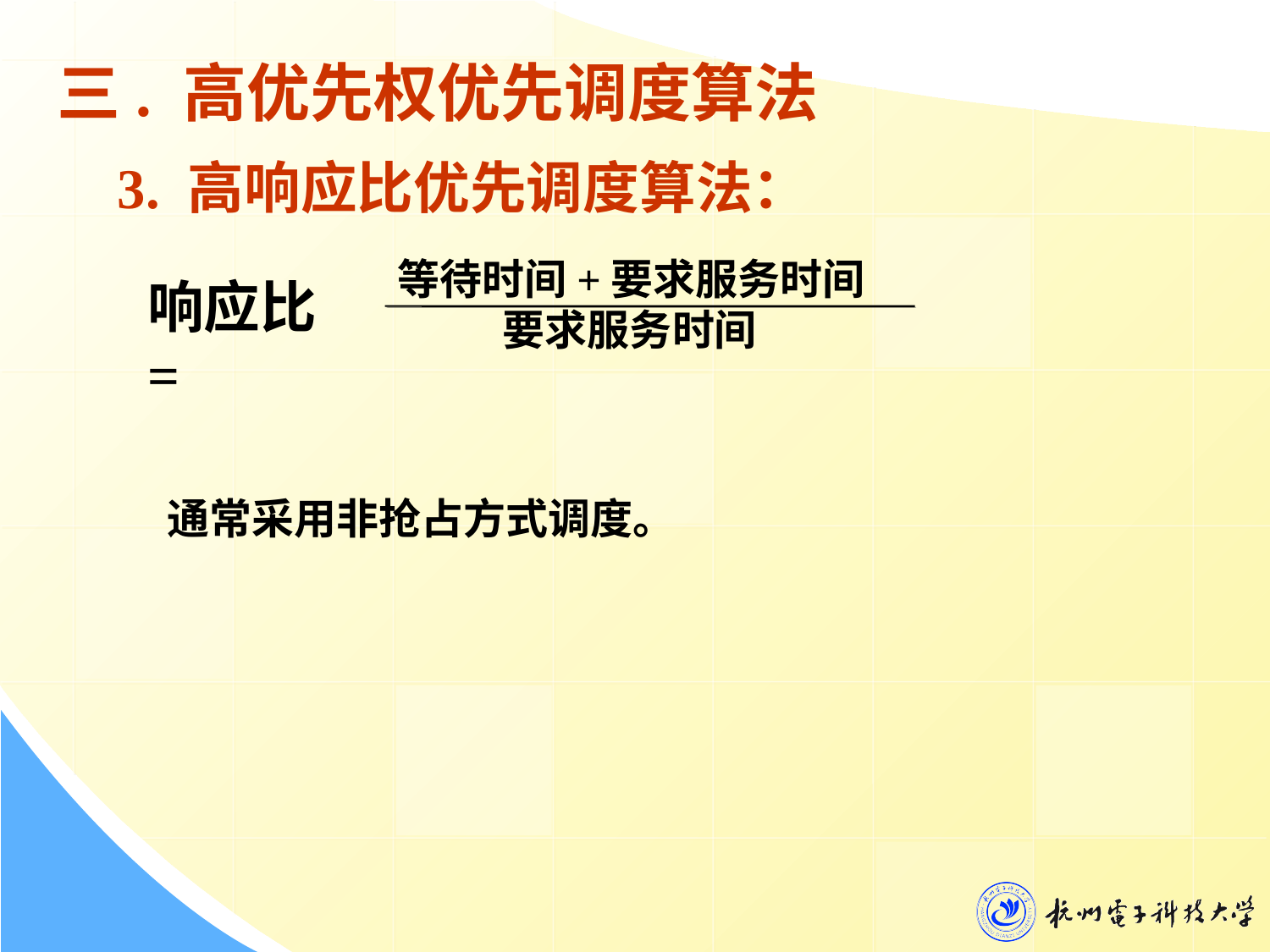

三. 高优先权优先调度算法
3. 高响应比优先调度算法：
等待时间+要求服务时间
          要求服务时间
响应比=

通常采用非抢占方式调度。